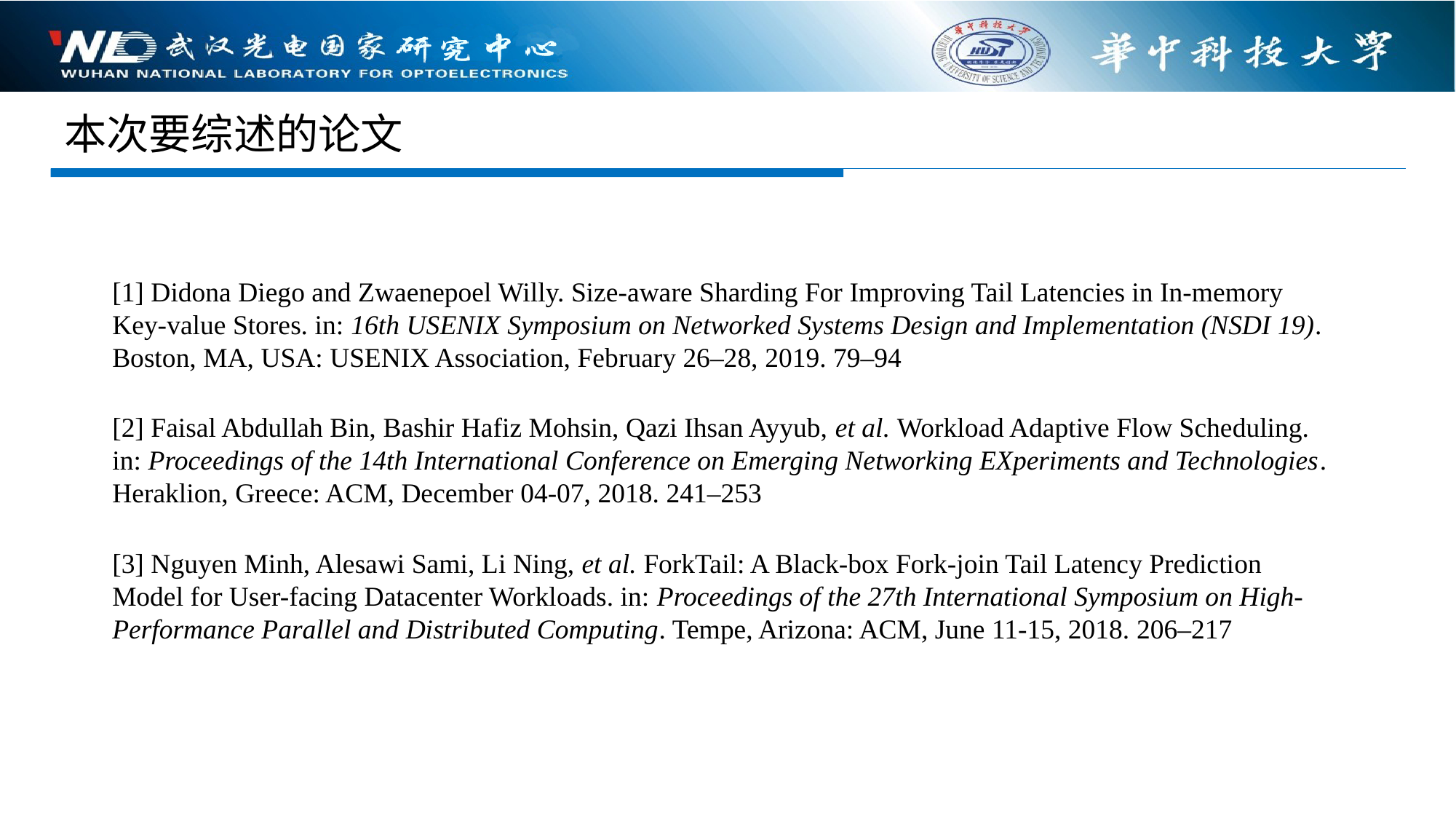

本次要综述的论文
[1] Didona Diego and Zwaenepoel Willy. Size-aware Sharding For Improving Tail Latencies in In-memory Key-value Stores. in: 16th USENIX Symposium on Networked Systems Design and Implementation (NSDI 19). Boston, MA, USA: USENIX Association, February 26–28, 2019. 79–94
[2] Faisal Abdullah Bin, Bashir Hafiz Mohsin, Qazi Ihsan Ayyub, et al. Workload Adaptive Flow Scheduling. in: Proceedings of the 14th International Conference on Emerging Networking EXperiments and Technologies. Heraklion, Greece: ACM, December 04-07, 2018. 241–253
[3] Nguyen Minh, Alesawi Sami, Li Ning, et al. ForkTail: A Black-box Fork-join Tail Latency Prediction Model for User-facing Datacenter Workloads. in: Proceedings of the 27th International Symposium on High-Performance Parallel and Distributed Computing. Tempe, Arizona: ACM, June 11-15, 2018. 206–217